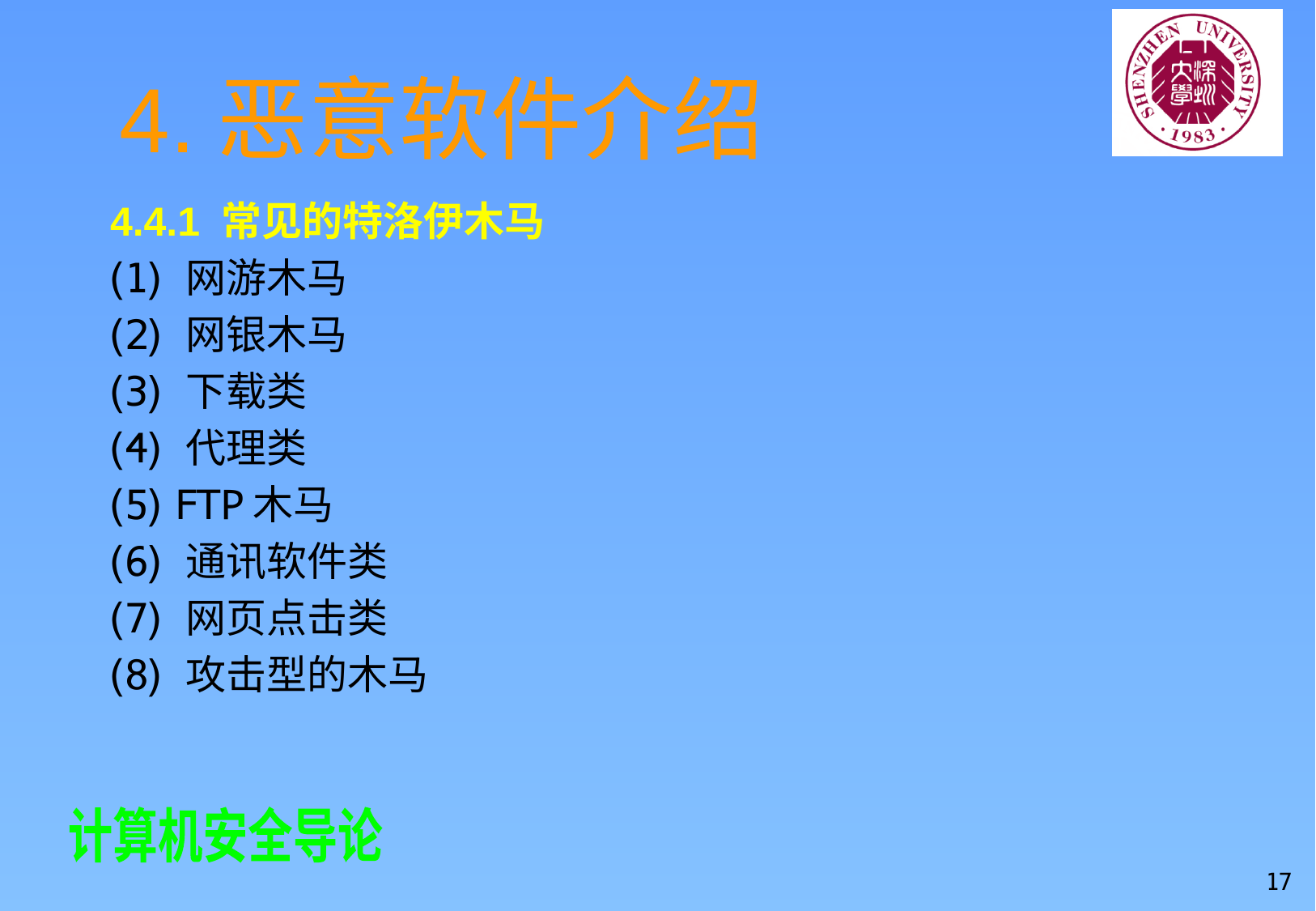

# 4.恶意软件介绍
4.4.1 常见的特洛伊木马
(1) 网游木马
(2) 网银木马
(3) 下载类
(4) 代理类
(5) FTP木马
(6) 通讯软件类
(7) 网页点击类
(8) 攻击型的木马
17